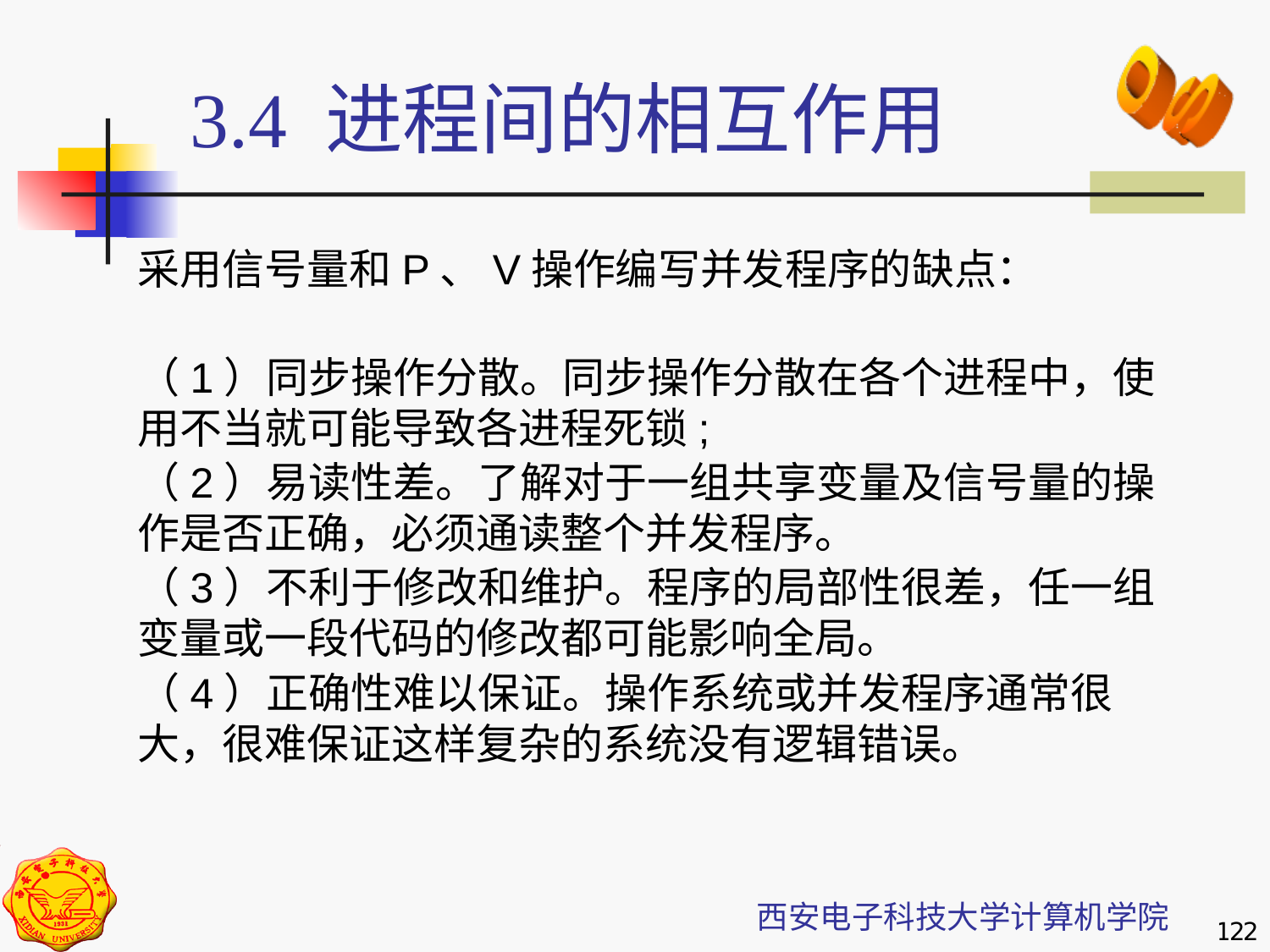

3.4 进程间的相互作用
采用信号量和P、V操作编写并发程序的缺点：

（1）同步操作分散。同步操作分散在各个进程中，使用不当就可能导致各进程死锁;
（2）易读性差。了解对于一组共享变量及信号量的操作是否正确，必须通读整个并发程序。
（3）不利于修改和维护。程序的局部性很差，任一组变量或一段代码的修改都可能影响全局。
（4）正确性难以保证。操作系统或并发程序通常很大，很难保证这样复杂的系统没有逻辑错误。

122